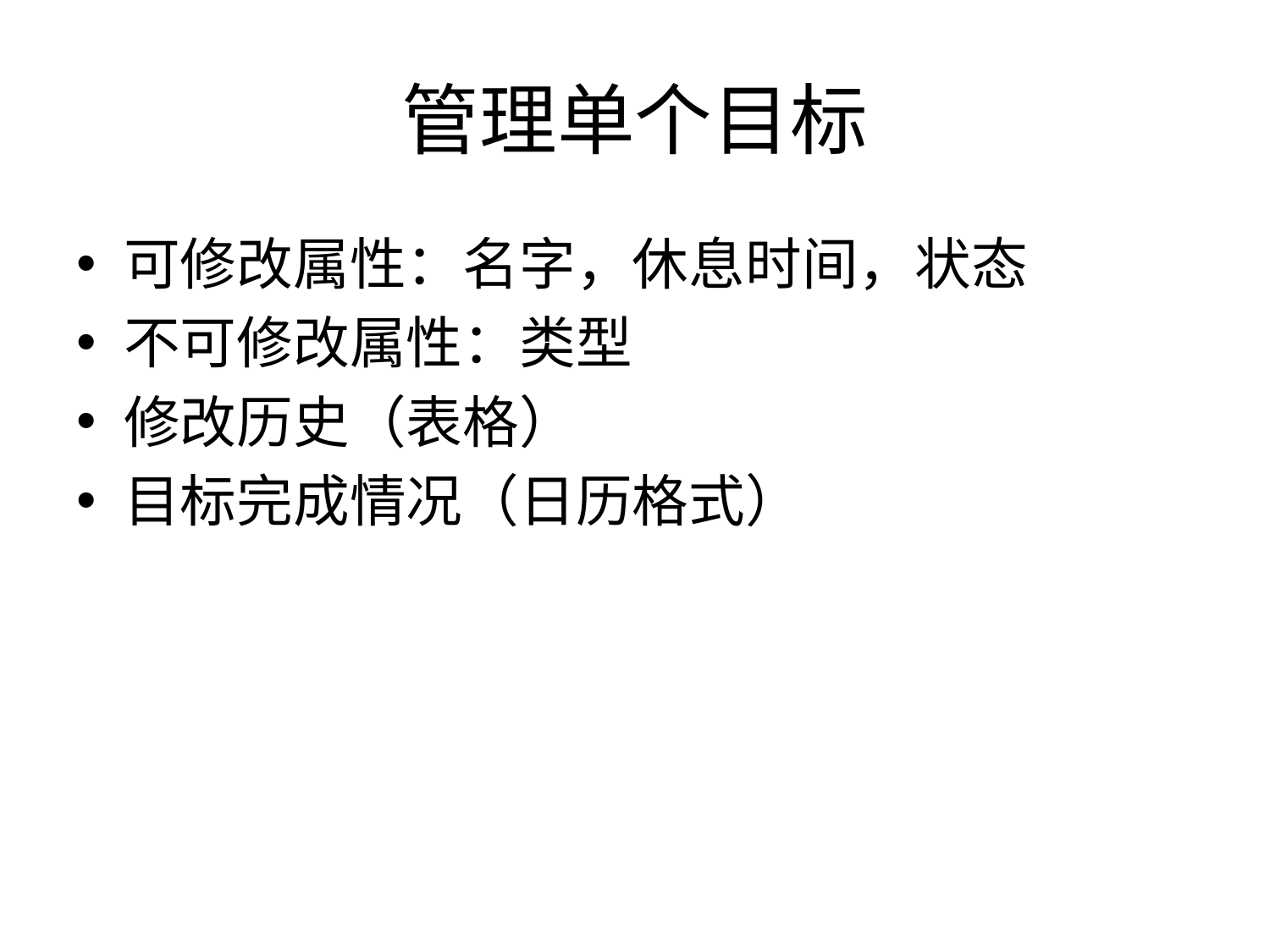

# 管理单个目标
可修改属性：名字，休息时间，状态
不可修改属性：类型
修改历史（表格）
目标完成情况（日历格式）